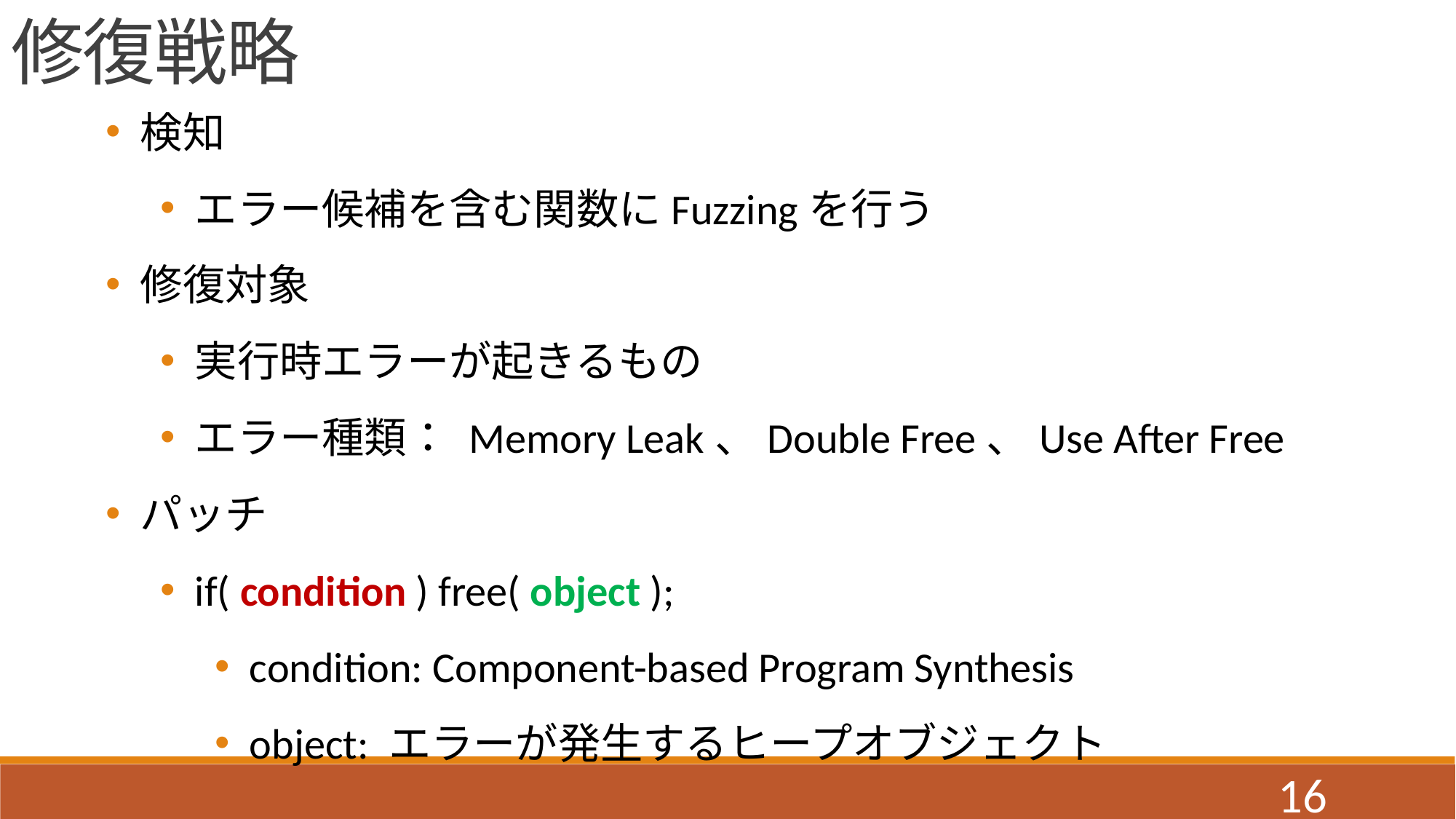

修復戦略
検知
エラー候補を含む関数にFuzzingを行う
修復対象
実行時エラーが起きるもの
エラー種類： Memory Leak、Double Free、Use After Free
パッチ
if( condition ) free( object );
condition: Component-based Program Synthesis
object: エラーが発生するヒープオブジェクト
16